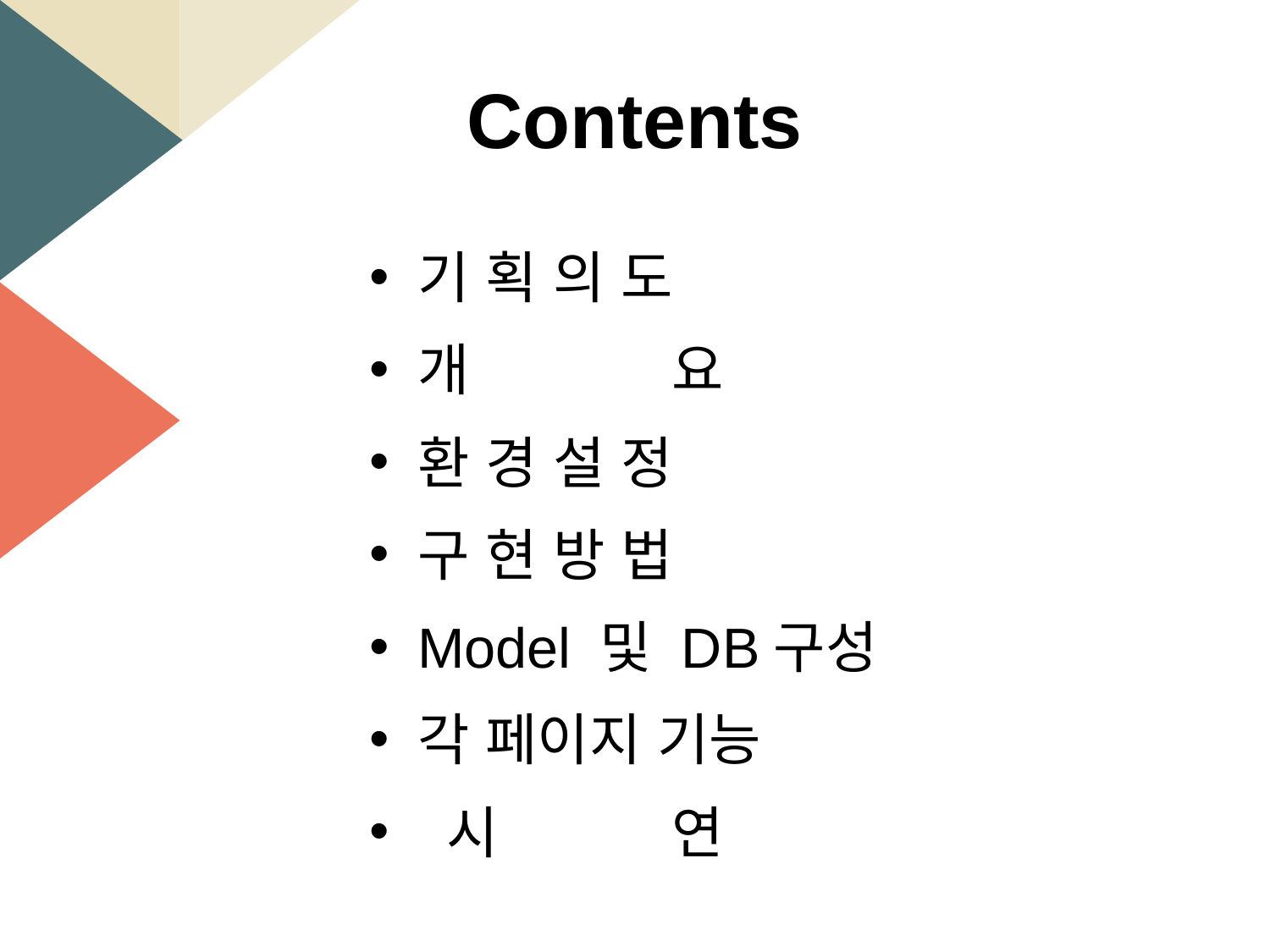

# Contents
기 획 의 도
개		요
환 경 설 정
구 현 방 법
Model 및 DB구성
각 페이지 기능
 시		연